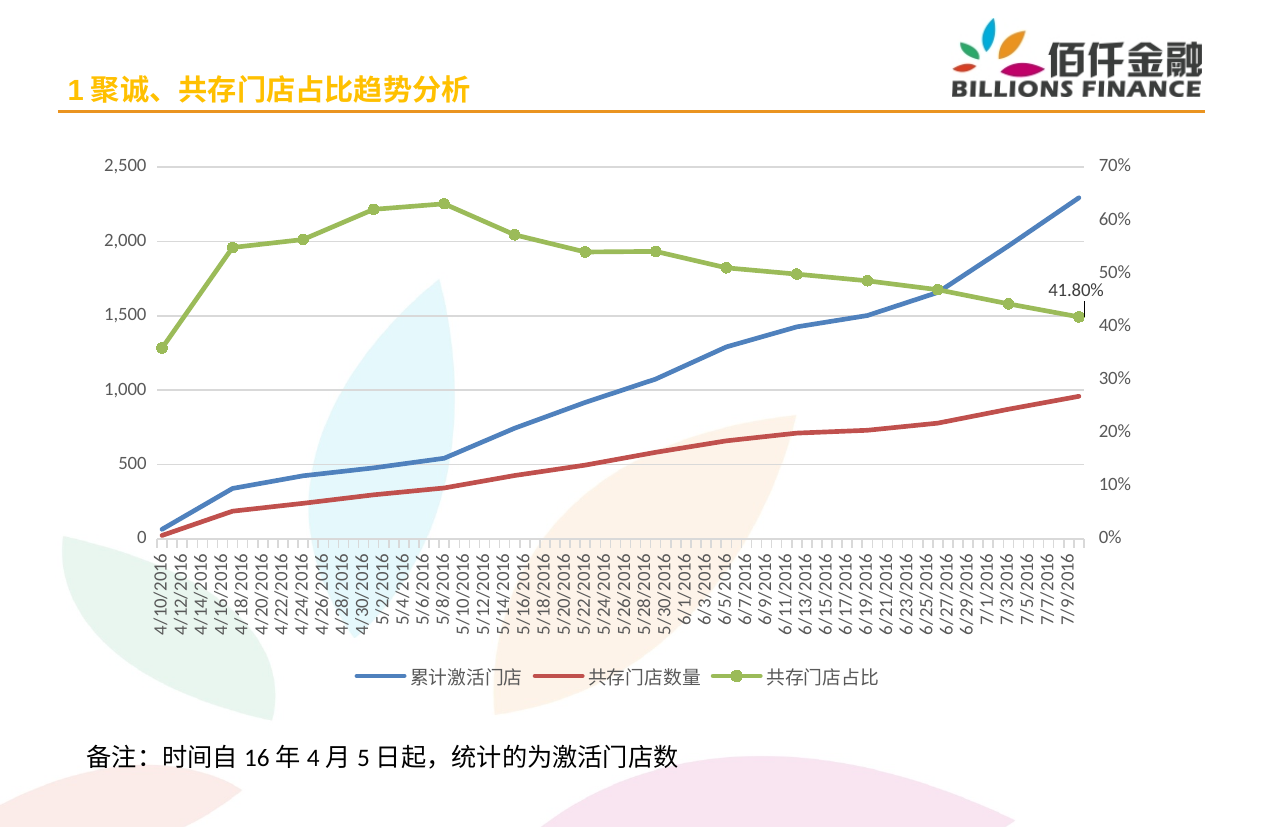

1聚诚、共存门店占比趋势分析

### Chart

| Category | 累计激活门店 | 共存门店数量 | 共存门店占比 |
|---|---|---|---|
| 42470 | 64.0 | 23.0 | 0.359375 |
| 42477 | 339.0 | 186.0 | 0.5486725663716814 |
| 42484 | 424.0 | 239.0 | 0.5636792452830188 |
| 42491 | 477.0 | 296.0 | 0.6205450733752621 |
| 42498 | 542.0 | 342.0 | 0.6309963099630996 |
| 42505 | 744.0 | 426.0 | 0.5725806451612904 |
| 42512 | 918.0 | 496.0 | 0.5403050108932462 |
| 42519 | 1075.0 | 582.0 | 0.5413953488372093 |
| 42526 | 1291.0 | 659.0 | 0.5104570100697134 |
| 42533 | 1426.0 | 711.0 | 0.49859747545582045 |
| 42540 | 1502.0 | 730.0 | 0.48601864181091875 |
| 42547 | 1658.0 | 778.0 | 0.4692 |
| 42554 | 1970.0 | 872.0 | 0.4426 |
| 42561 | 2294.0 | 959.0 | 0.418 |
备注：时间自16年4月5日起，统计的为激活门店数